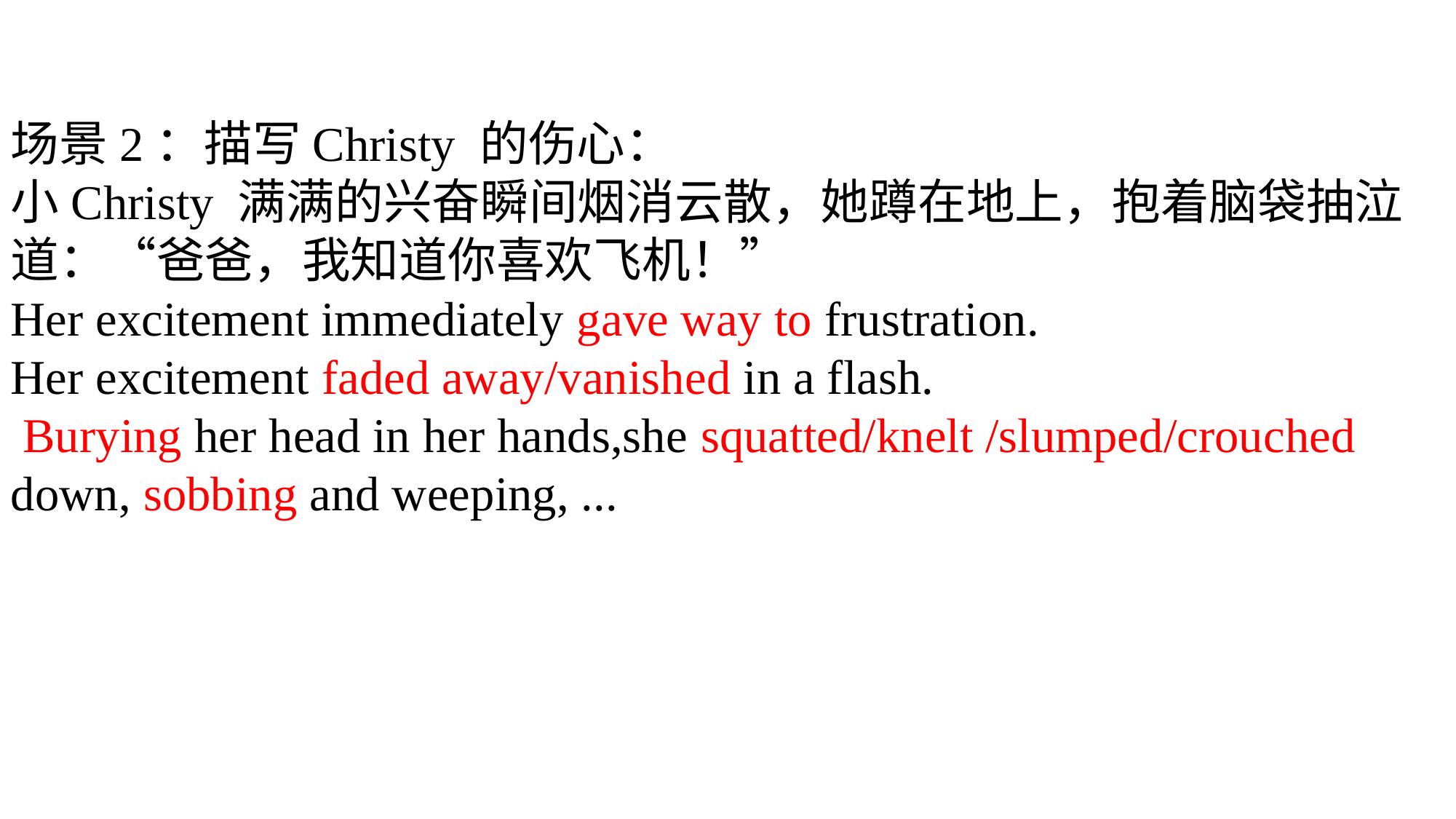

场景2：描写Christy 的伤心：
小Christy 满满的兴奋瞬间烟消云散，她蹲在地上，抱着脑袋抽泣道：“爸爸，我知道你喜欢飞机！”
Her excitement immediately gave way to frustration.
Her excitement faded away/vanished in a flash.
 Burying her head in her hands,she squatted/knelt /slumped/crouched down, sobbing and weeping, ...